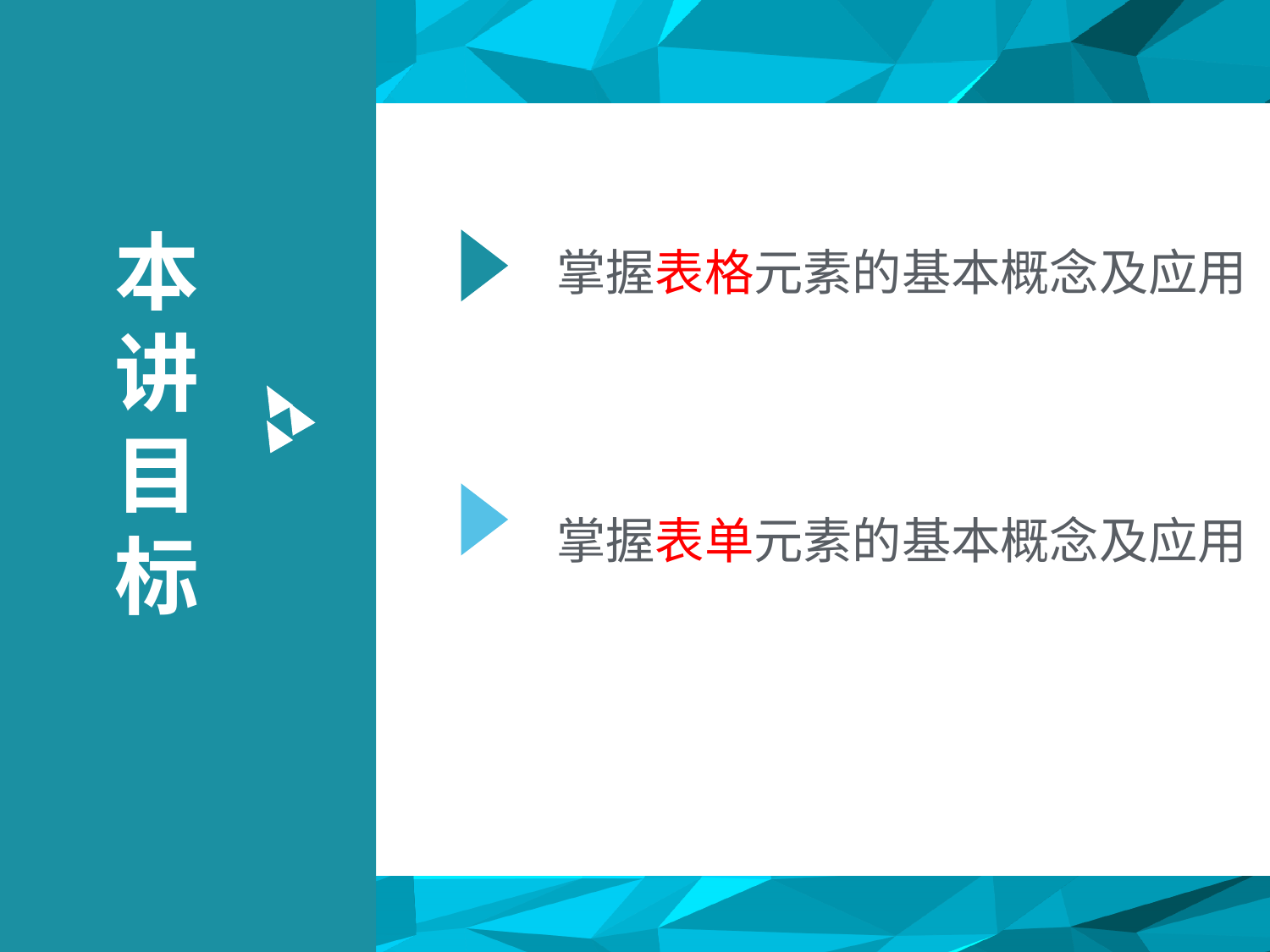

掌握表格元素的基本概念及应用
本讲目标

掌握表单元素的基本概念及应用